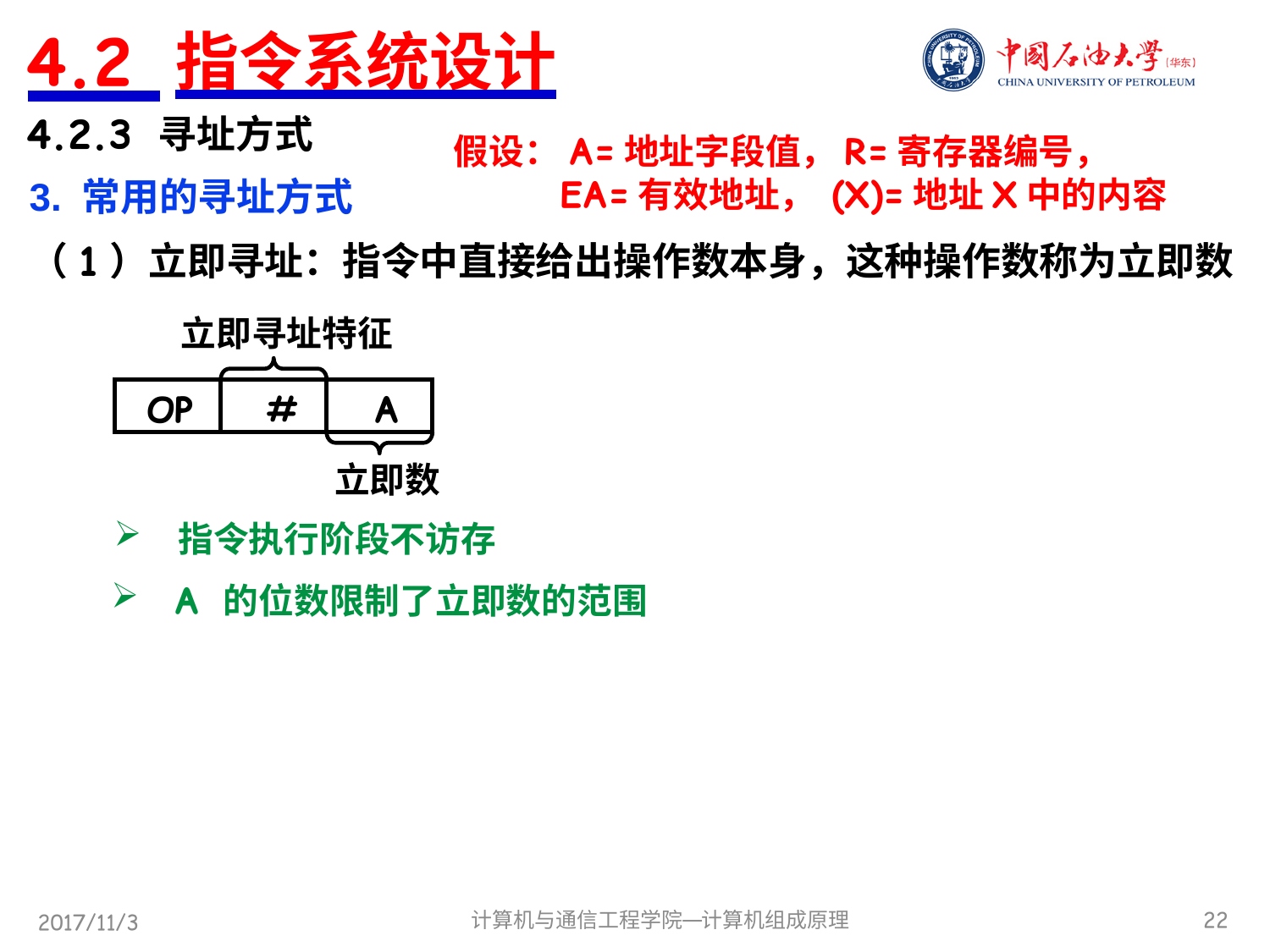

# 4.2 指令系统设计
4.2.3 寻址方式
假设：A=地址字段值，R=寄存器编号，
       EA=有效地址， (X)=地址X中的内容
3. 常用的寻址方式
（1）立即寻址：指令中直接给出操作数本身，这种操作数称为立即数
立即寻址特征

OP
 #
 A

立即数
 指令执行阶段不访存
 A 的位数限制了立即数的范围
计算机与通信工程学院—计算机组成原理
22
2017/11/3